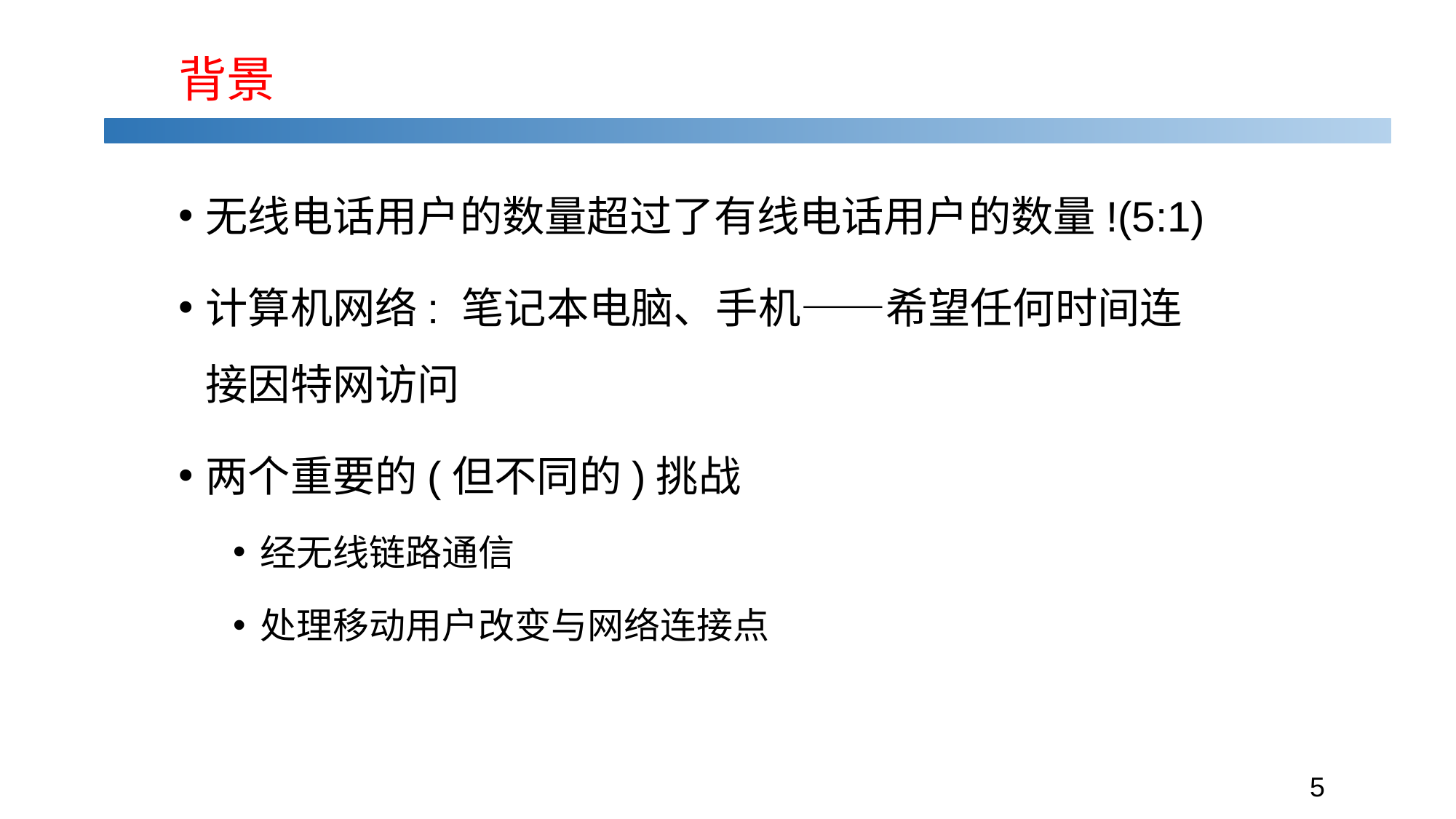

# 背景

无线电话用户的数量超过了有线电话用户的数量!(5:1)
计算机网络: 笔记本电脑、手机——希望任何时间连接因特网访问
两个重要的(但不同的)挑战
经无线链路通信
处理移动用户改变与网络连接点
5